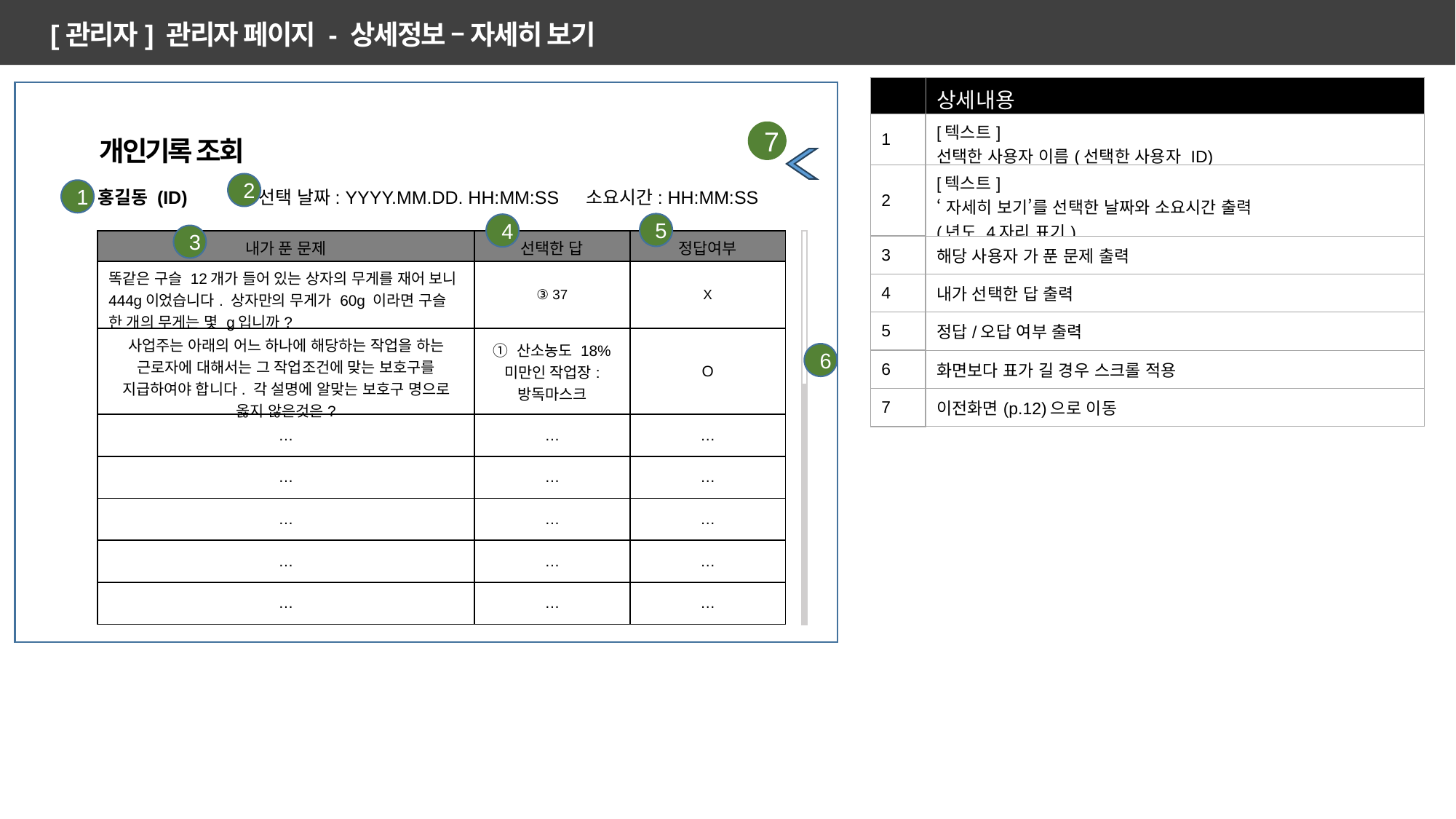

[관리자] 관리자 페이지 - 상세정보 – 자세히 보기
|  | 상세내용 |
| --- | --- |
| 1 | [텍스트] 선택한 사용자 이름(선택한 사용자 ID) |
| 2 | [텍스트] ‘자세히 보기’를 선택한 날짜와 소요시간 출력 (년도 4자리 표기) |
| 3 | 해당 사용자 가 푼 문제 출력 |
| 4 | 내가 선택한 답 출력 |
| 5 | 정답/오답 여부 출력 |
| 6 | 화면보다 표가 길 경우 스크롤 적용 |
| 7 | 이전화면(p.12)으로 이동 |

7
개인기록 조회

2
1
홍길동 (ID)
선택 날짜: YYYY.MM.DD. HH:MM:SS	소요시간: HH:MM:SS
5
4
3
| 내가 푼 문제 | 선택한 답 | 정답여부 |
| --- | --- | --- |
| 똑같은 구슬 12개가 들어 있는 상자의 무게를 재어 보니 444g이었습니다. 상자만의 무게가 60g 이라면 구슬 한 개의 무게는 몇 g입니까? | ③ 37 | X |
| 사업주는 아래의 어느 하나에 해당하는 작업을 하는 근로자에 대해서는 그 작업조건에 맞는 보호구를 지급하여야 합니다. 각 설명에 알맞는 보호구 명으로 옳지 않은것은? | ① 산소농도 18% 미만인 작업장: 방독마스크 | O |
| … | … | … |
| … | … | … |
| … | … | … |
| … | … | … |
| … | … | … |

6